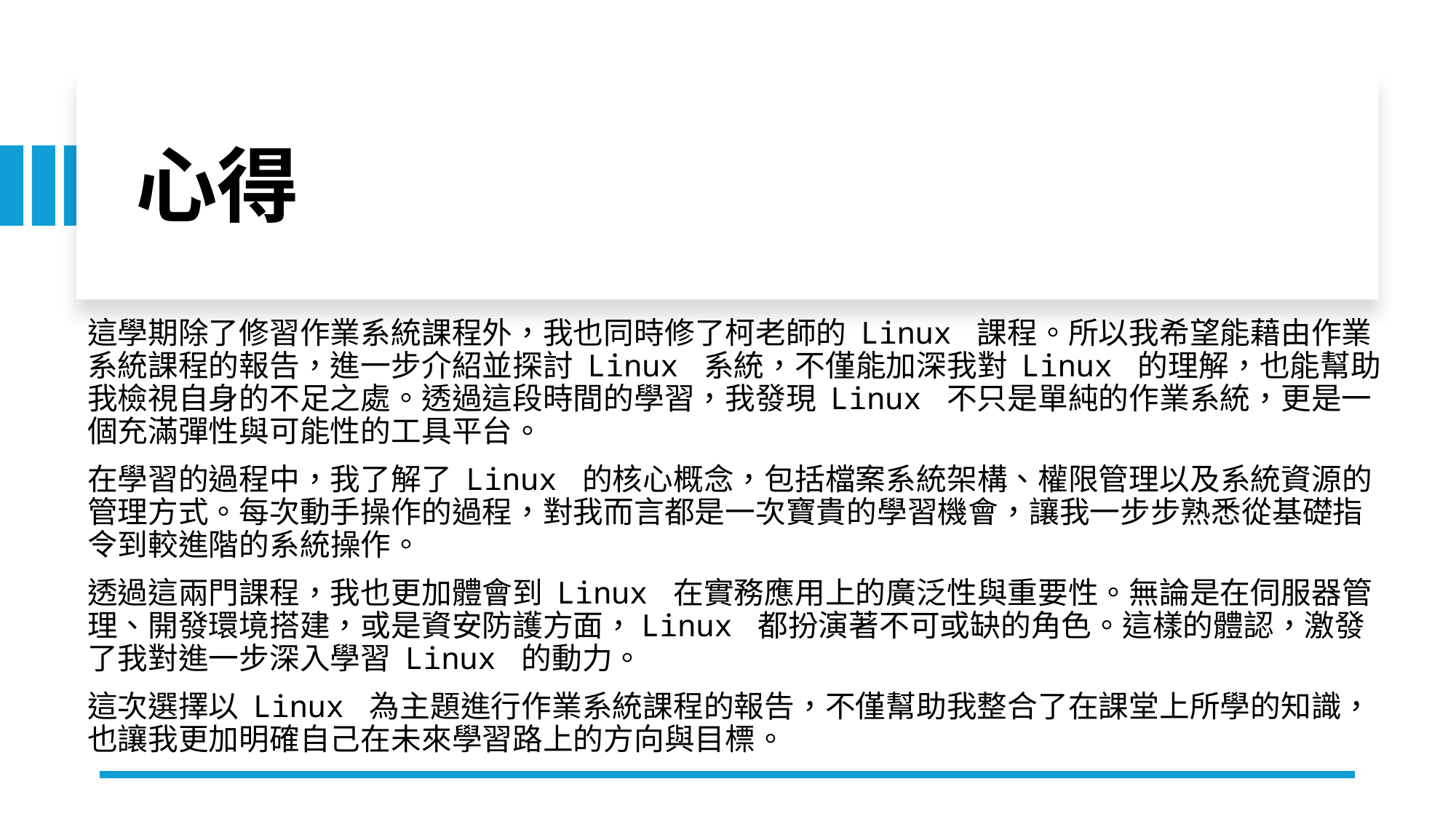

# 心得

這學期除了修習作業系統課程外，我也同時修了柯老師的 Linux 課程。所以我希望能藉由作業系統課程的報告，進一步介紹並探討 Linux 系統，不僅能加深我對 Linux 的理解，也能幫助我檢視自身的不足之處。透過這段時間的學習，我發現 Linux 不只是單純的作業系統，更是一個充滿彈性與可能性的工具平台。
在學習的過程中，我了解了 Linux 的核心概念，包括檔案系統架構、權限管理以及系統資源的管理方式。每次動手操作的過程，對我而言都是一次寶貴的學習機會，讓我一步步熟悉從基礎指令到較進階的系統操作。
透過這兩門課程，我也更加體會到 Linux 在實務應用上的廣泛性與重要性。無論是在伺服器管理、開發環境搭建，或是資安防護方面，Linux 都扮演著不可或缺的角色。這樣的體認，激發了我對進一步深入學習 Linux 的動力。
這次選擇以 Linux 為主題進行作業系統課程的報告，不僅幫助我整合了在課堂上所學的知識，也讓我更加明確自己在未來學習路上的方向與目標。